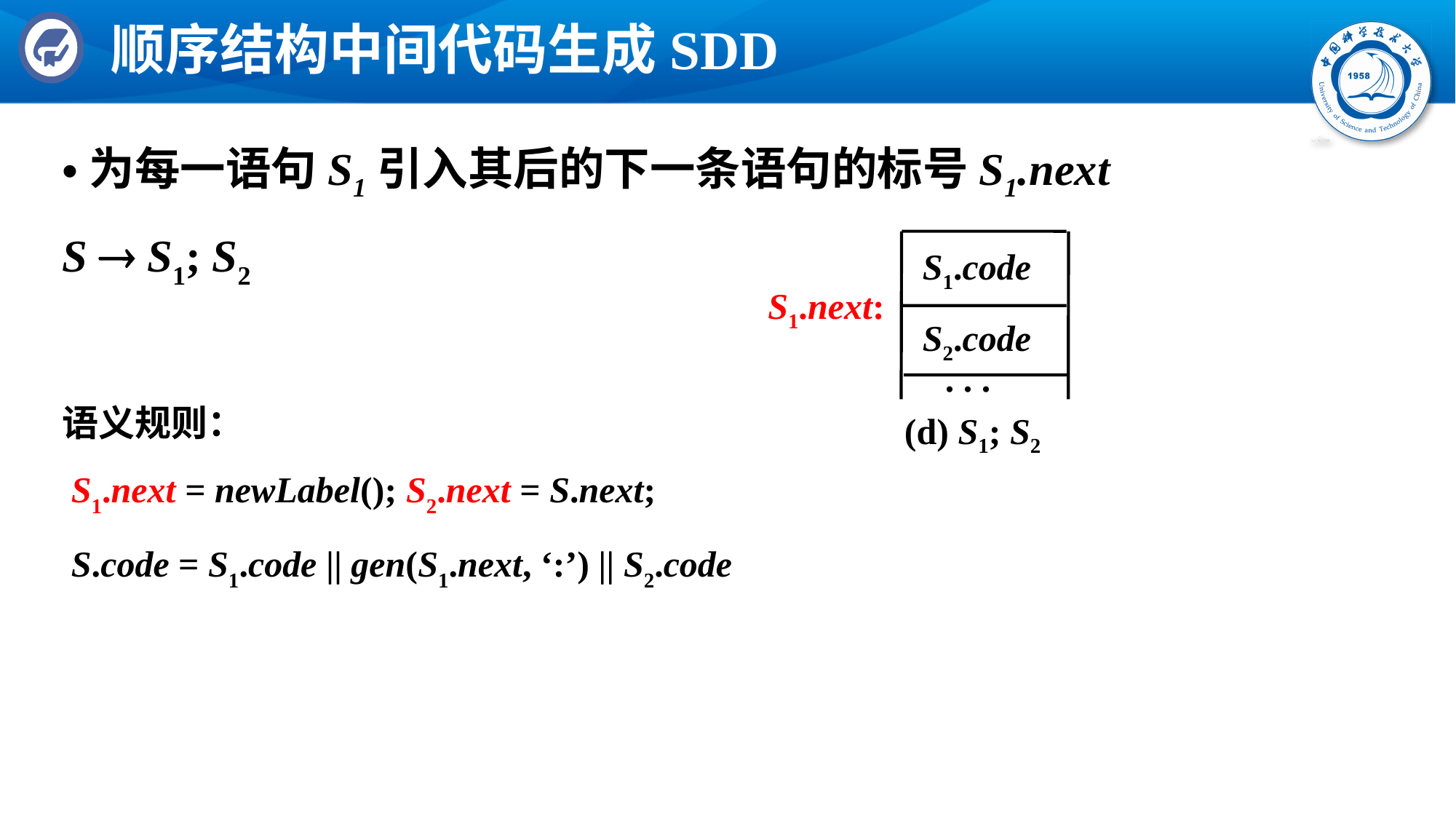

# 顺序结构中间代码生成SDD
为每一语句S1引入其后的下一条语句的标号S1.next
S → S1; S2

语义规则：
 S1.next = newLabel(); S2.next = S.next;
 S.code = S1.code || gen(S1.next, ‘:’) || S2.code

S1.code
S1.next:

S2.code
. . .

(d) S1; S2